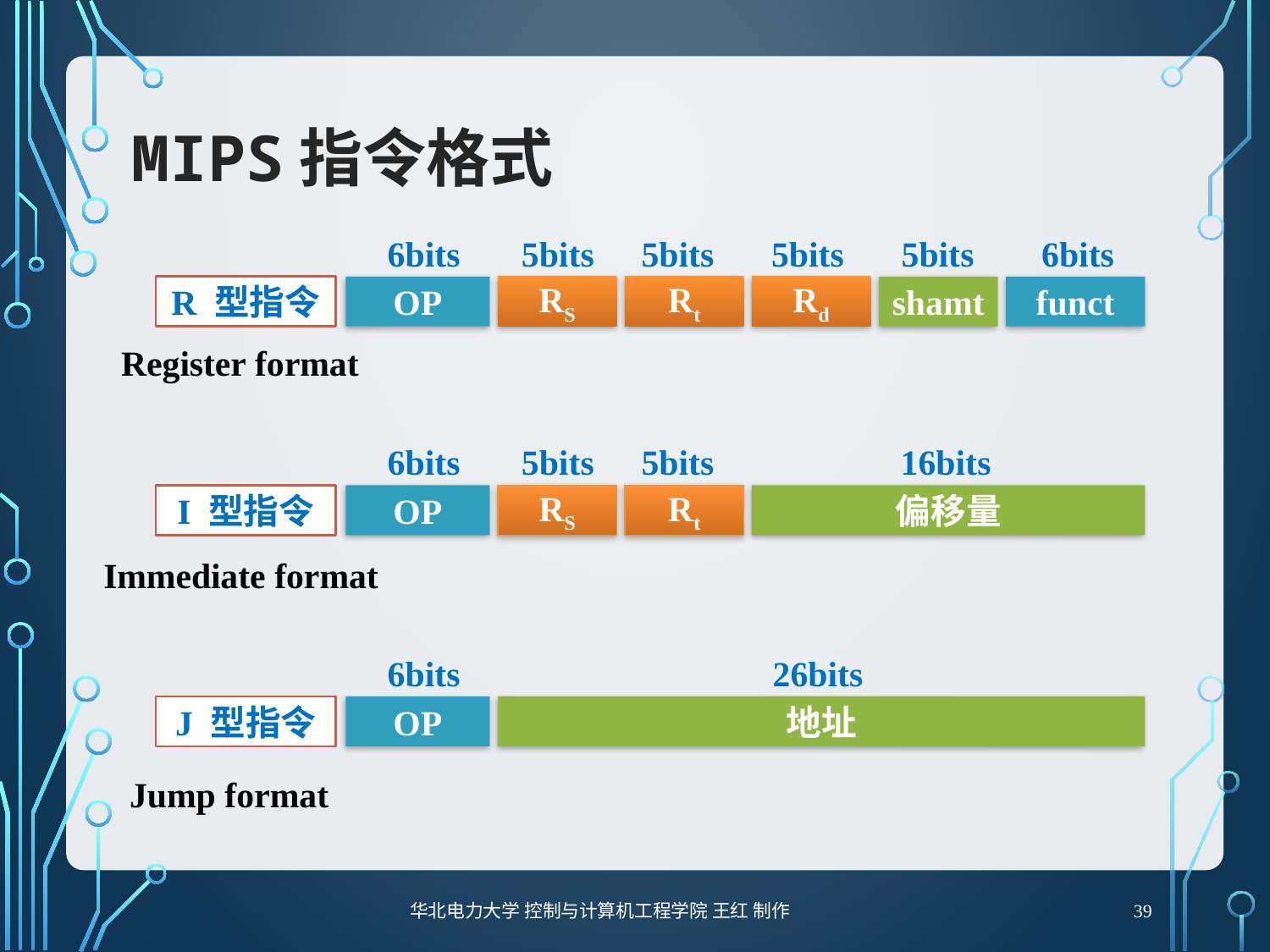

# MIPS指令格式
6bits
5bits
5bits
5bits
5bits
6bits
OP
RS
Rt
Rd
shamt
funct
R 型指令
Register format
6bits
5bits
5bits
16bits
I 型指令
OP
RS
Rt
偏移量
Immediate format
6bits
26bits
J 型指令
OP
地址
Jump format
39
华北电力大学 控制与计算机工程学院 王红 制作